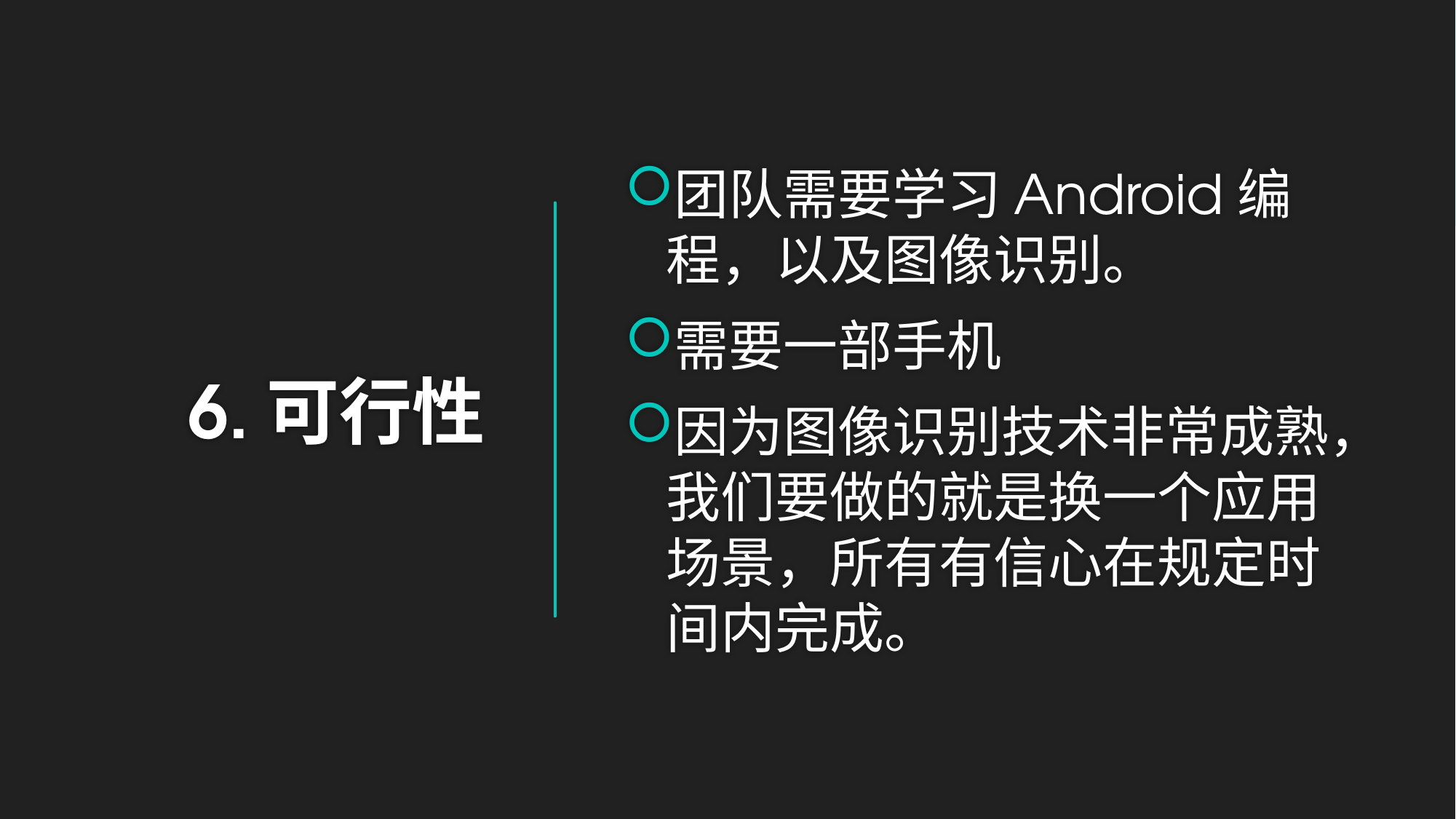

团队需要学习Android编程，以及图像识别。
需要一部手机
因为图像识别技术非常成熟，我们要做的就是换一个应用场景，所有有信心在规定时间内完成。
# 6.可行性